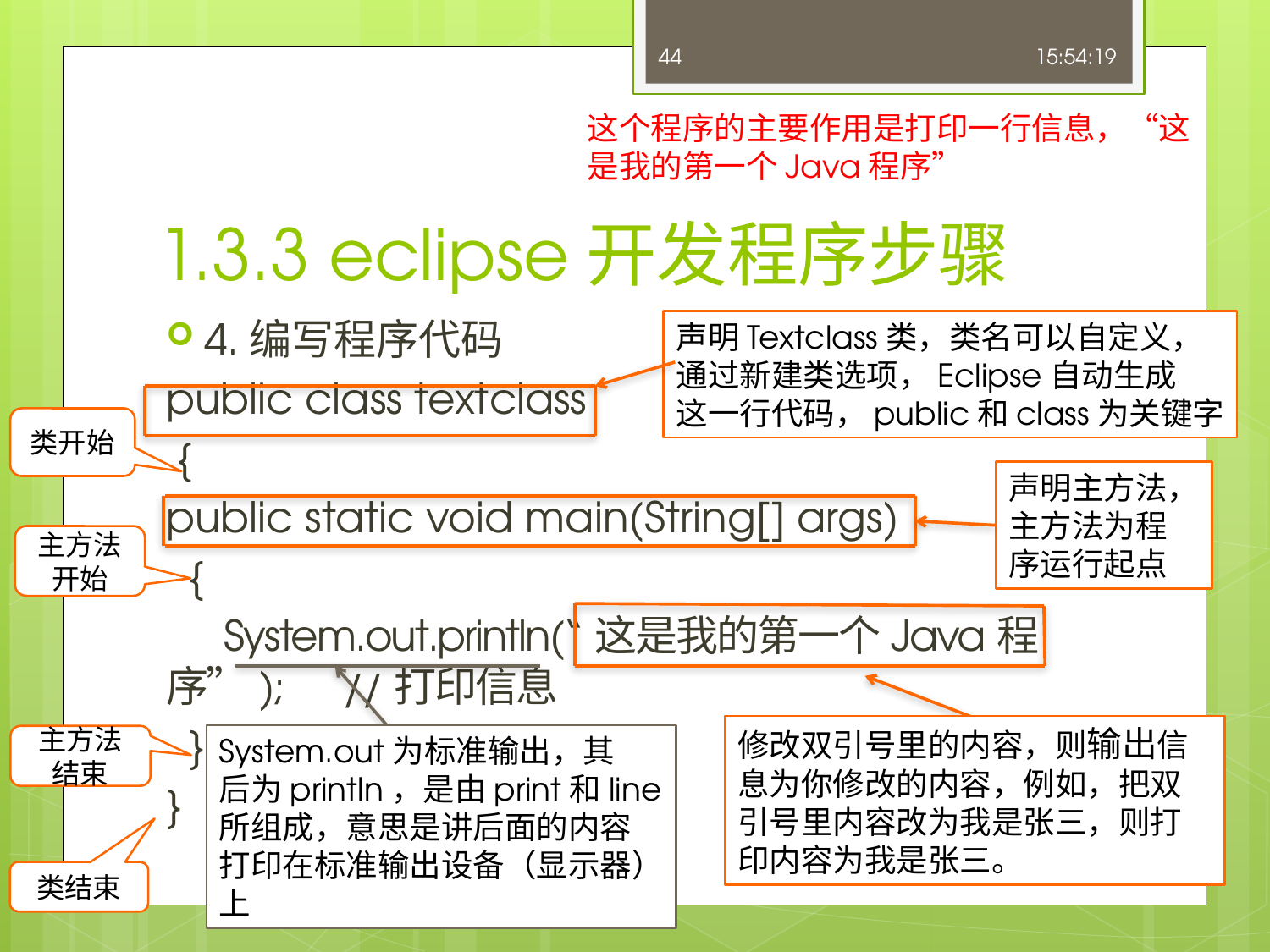

44
15:54:19
这个程序的主要作用是打印一行信息，“这是我的第一个Java程序”
# 1.3.3 eclipse开发程序步骤
4.编写程序代码
public class textclass
 {
public static void main(String[] args)
  {
     System.out.println(“这是我的第一个Java程序”);      //打印信息
  }
}
声明Textclass类，类名可以自定义，
通过新建类选项，Eclipse自动生成
这一行代码，public和class为关键字
类开始
声明主方法，
主方法为程
序运行起点
主方法开始
修改双引号里的内容，则输出信息为你修改的内容，例如，把双引号里内容改为我是张三，则打印内容为我是张三。
System.out为标准输出，其
后为println，是由print和line
所组成，意思是讲后面的内容
打印在标准输出设备（显示器）
上
主方法结束
类结束